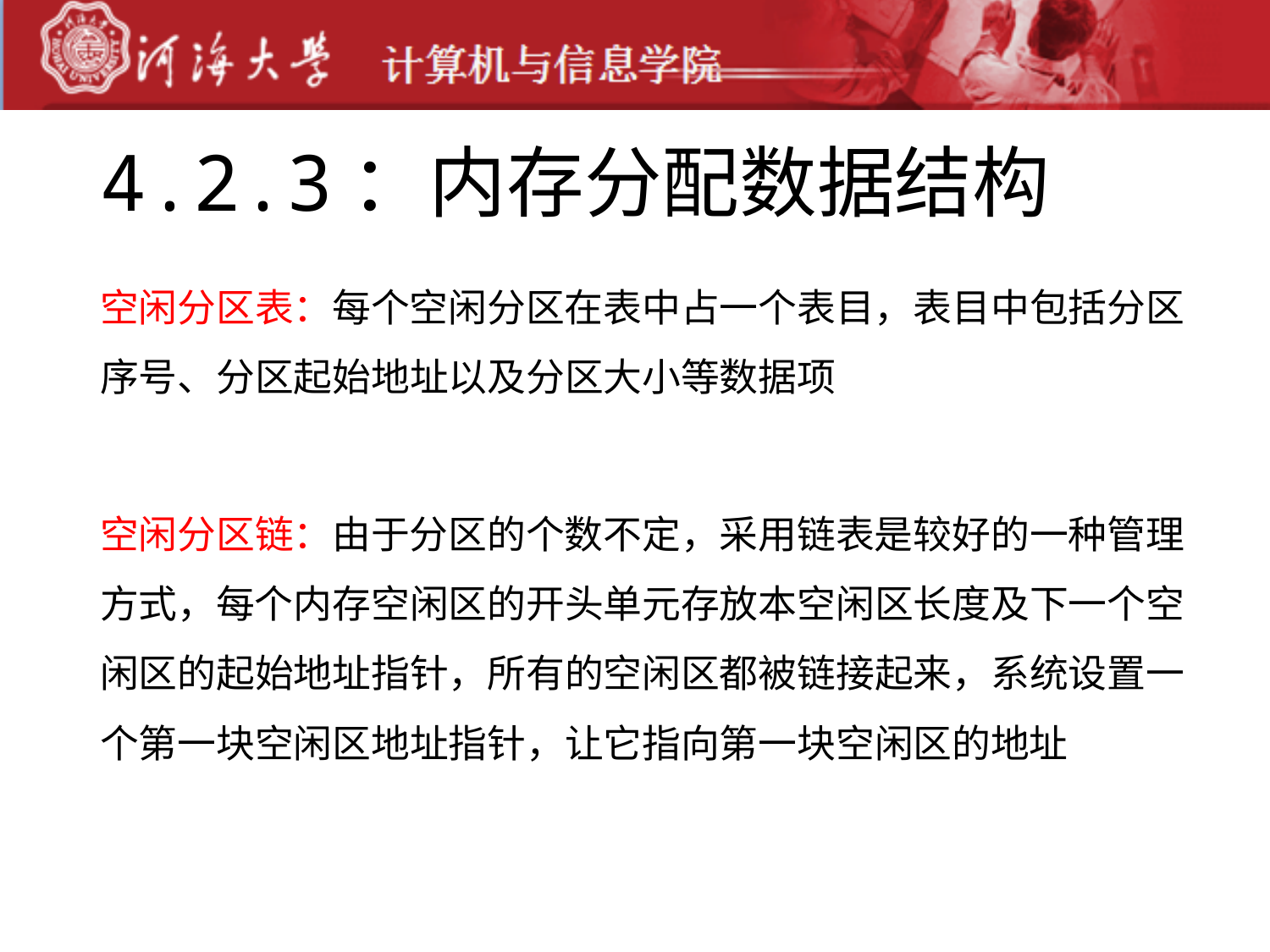

# 4.2.3：内存分配数据结构
空闲分区表：每个空闲分区在表中占一个表目，表目中包括分区序号、分区起始地址以及分区大小等数据项

空闲分区链：由于分区的个数不定，采用链表是较好的一种管理方式，每个内存空闲区的开头单元存放本空闲区长度及下一个空闲区的起始地址指针，所有的空闲区都被链接起来，系统设置一个第一块空闲区地址指针，让它指向第一块空闲区的地址